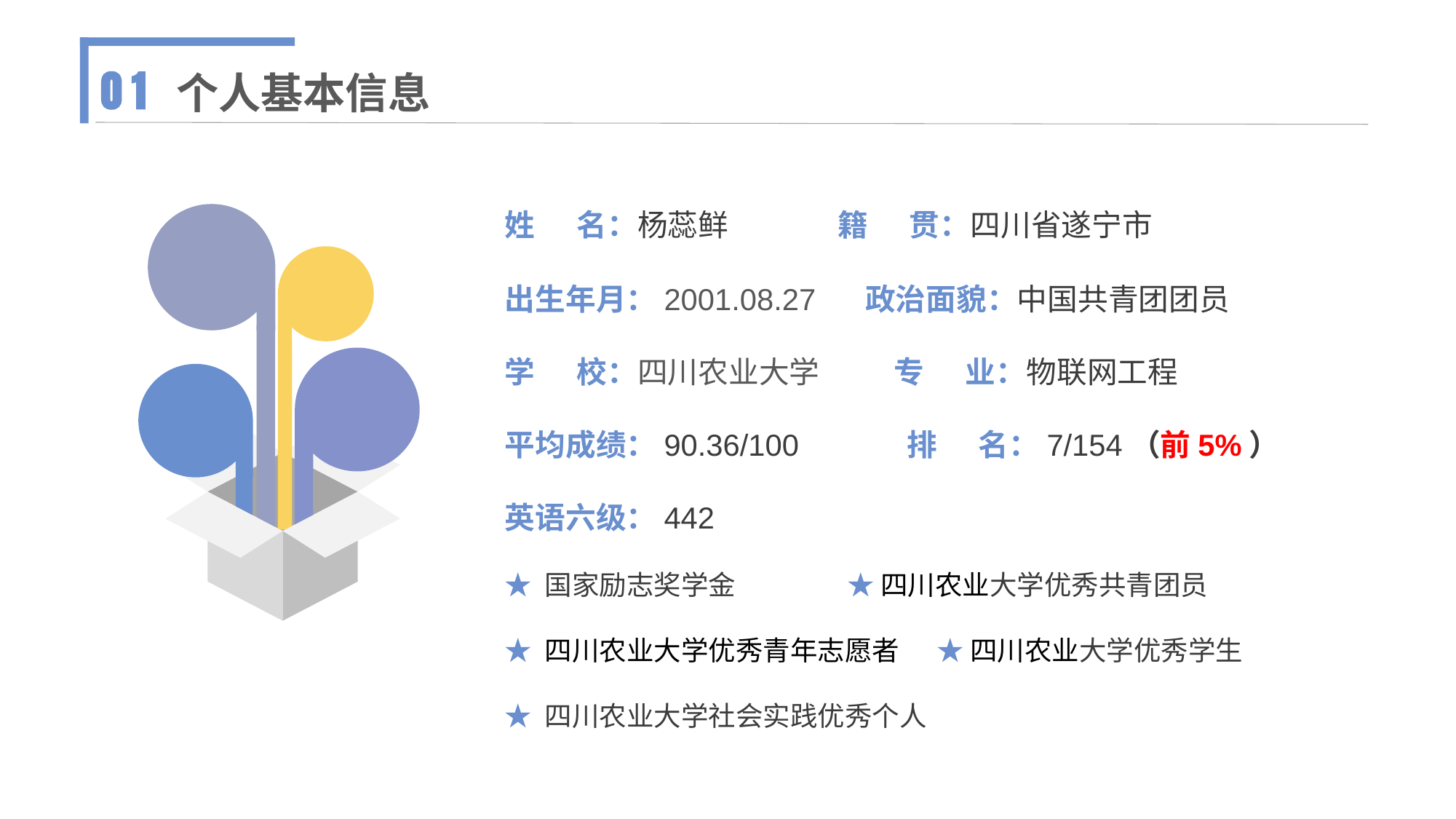

# 0 1  个人基本信息

姓      名：杨蕊鲜                籍      贯：四川省遂宁市
出生年月：2001.08.27     政治面貌：中国共青团团员
学      校：四川农业大学           专      业：物联网工程
平均成绩：90.36/100            排      名：7/154（前5%）
英语六级：442
★ 国家励志奖学金                  ★ 四川农业大学优秀共青团员
★ 四川农业大学优秀青年志愿者      ★ 四川农业大学优秀学生
★ 四川农业大学社会实践优秀个人